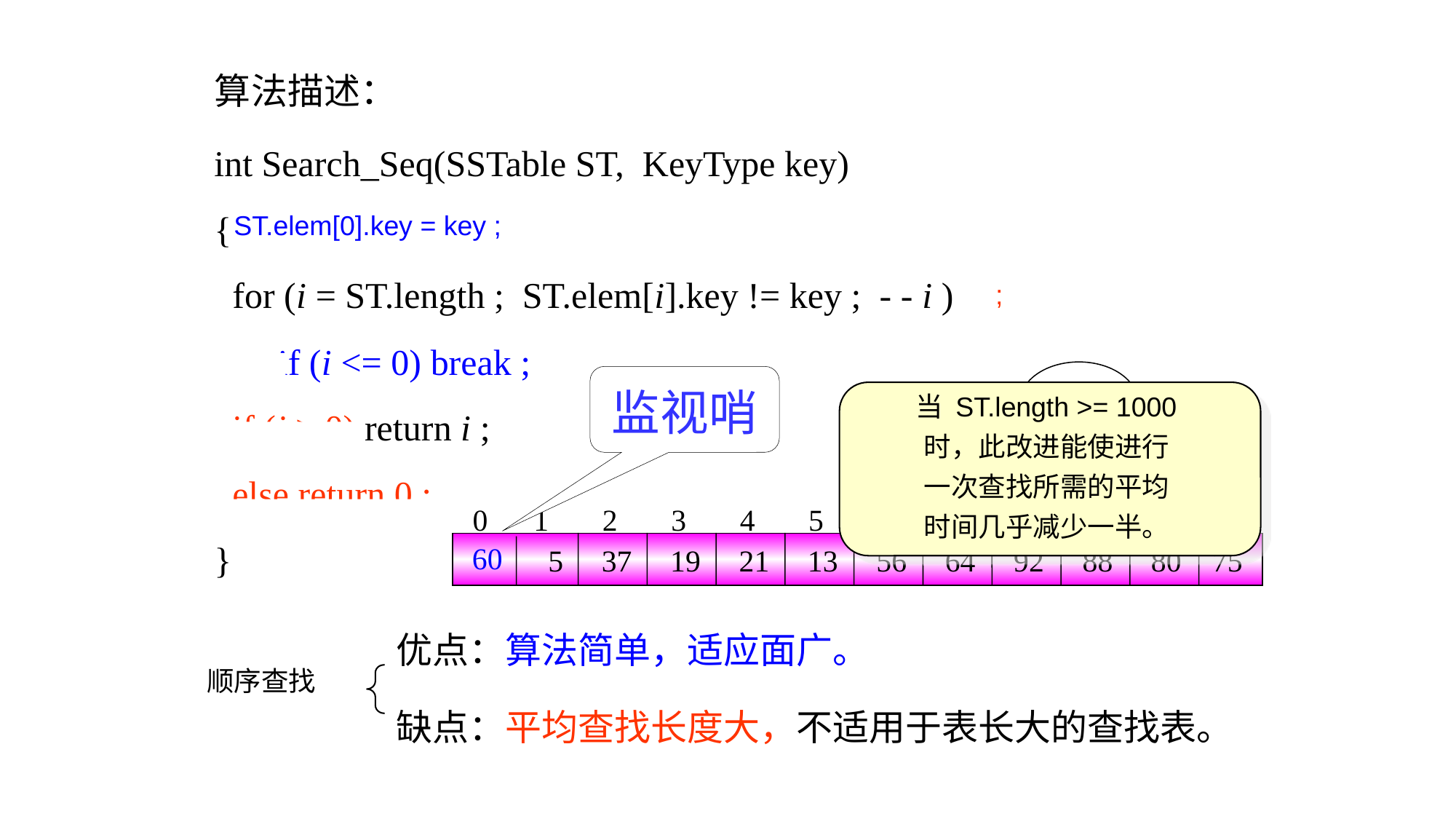

算法描述：
int Search_Seq(SSTable ST,  KeyType key)
{
  for (i = ST.length ;  ST.elem[i].key != key ;  - - i )
       if (i <= 0) break ;
  if (i > 0) return i ;
  else return 0 ;
}
ST.elem[0].key = key ;
;

找60
监视哨
当 ST.length >= 1000
时，此改进能使进行
一次查找所需的平均
时间几乎减少一半。

0      1       2       3       4       5        6       7        8       9      10     11

           5     37     19     21     13     56     64     92     88     80    75

60
优点：算法简单，适应面广。
顺序查找

缺点：平均查找长度大，不适用于表长大的查找表。